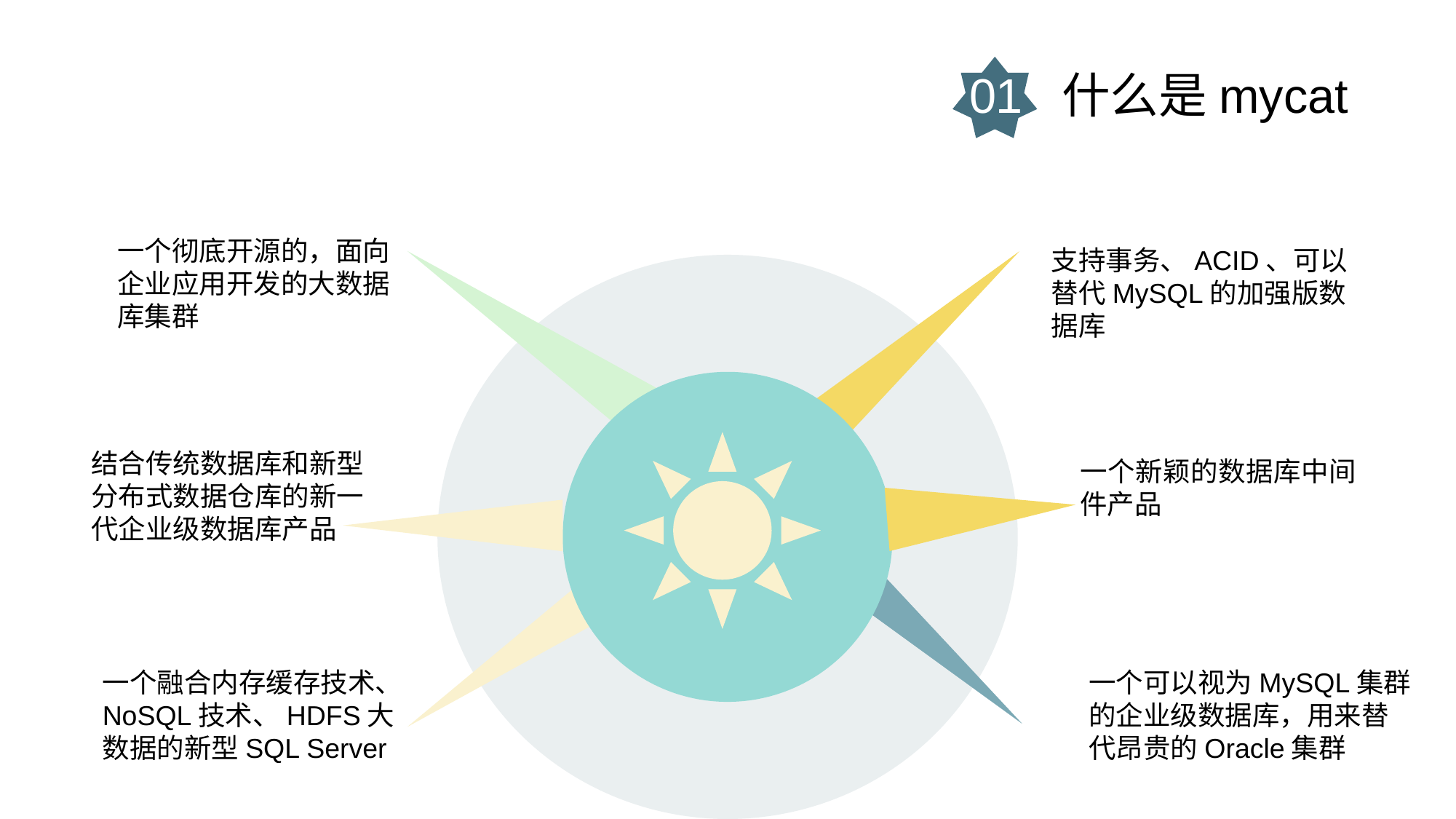

01  什么是mycat

一个彻底开源的，面向企业应用开发的大数据库集群
支持事务、ACID、可以替代MySQL的加强版数据库

结合传统数据库和新型分布式数据仓库的新一代企业级数据库产品
一个新颖的数据库中间件产品

一个融合内存缓存技术、NoSQL技术、HDFS大数据的新型SQL Server
一个可以视为MySQL集群的企业级数据库，用来替代昂贵的Oracle集群